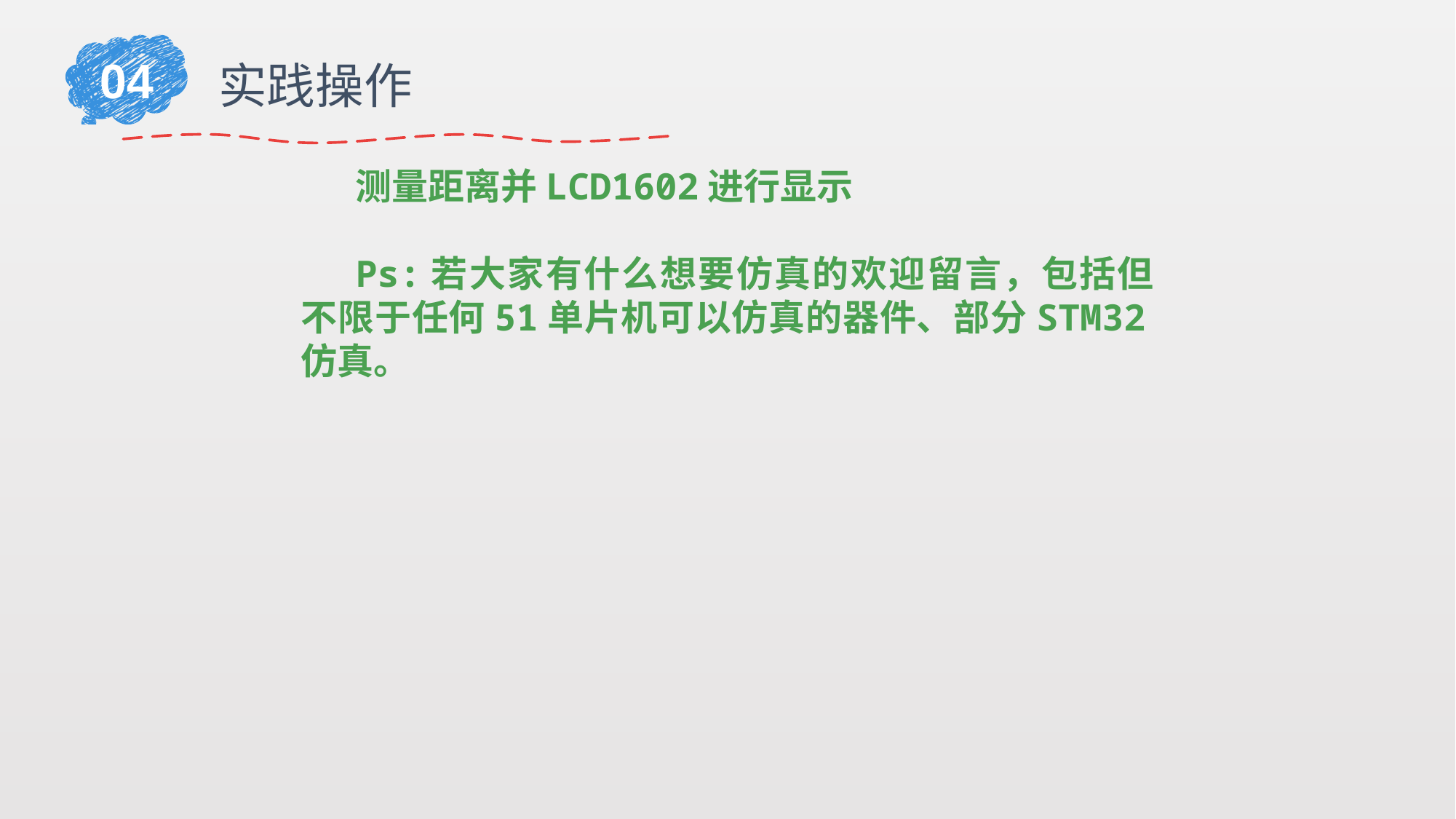

04
实践操作

测量距离并LCD1602进行显示

Ps:若大家有什么想要仿真的欢迎留言，包括但不限于任何51单片机可以仿真的器件、部分STM32仿真。